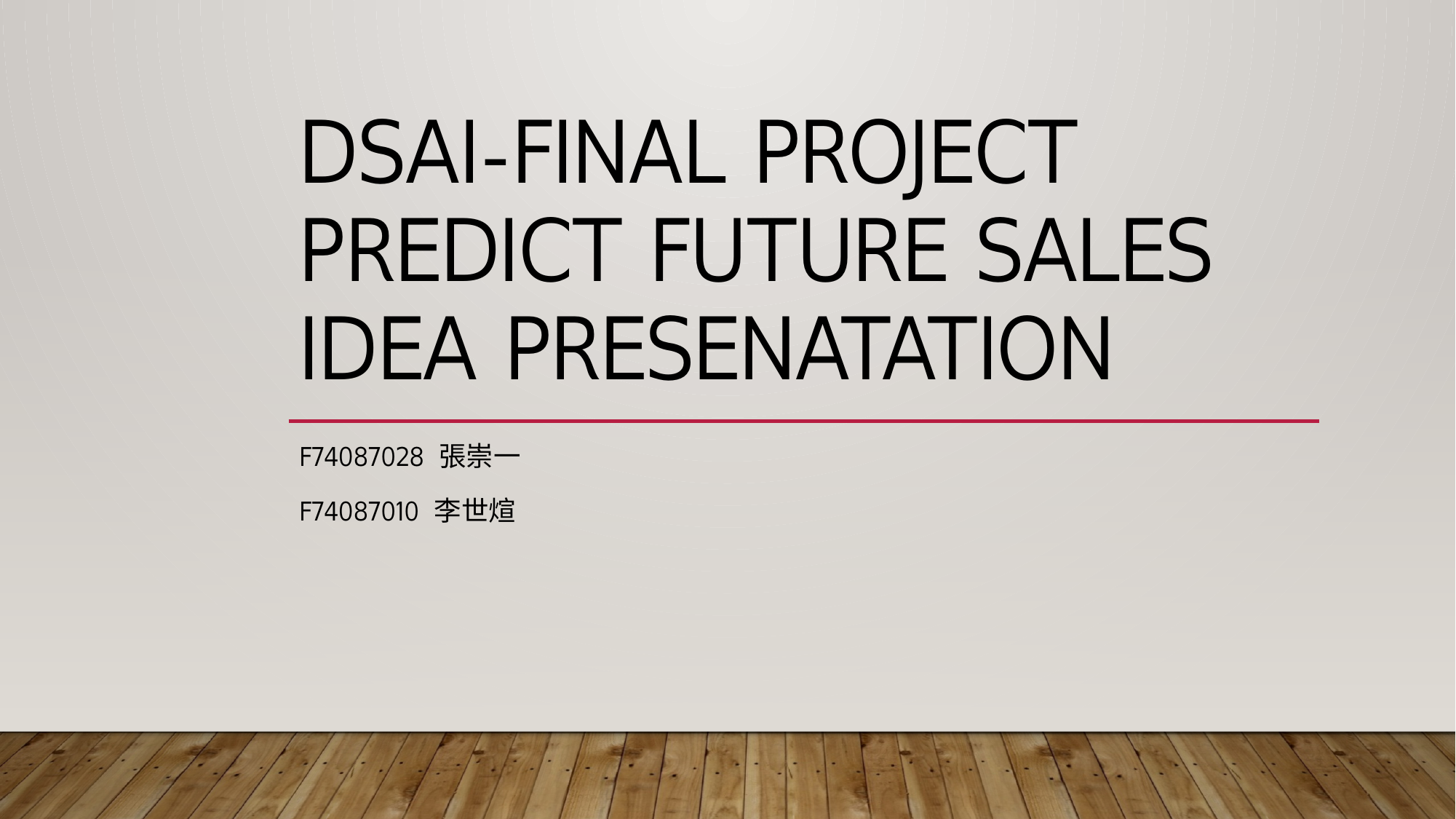

# DSAI-final project Predict future sales idea presenatation
F74087028 張崇一
F74087010 李世煊